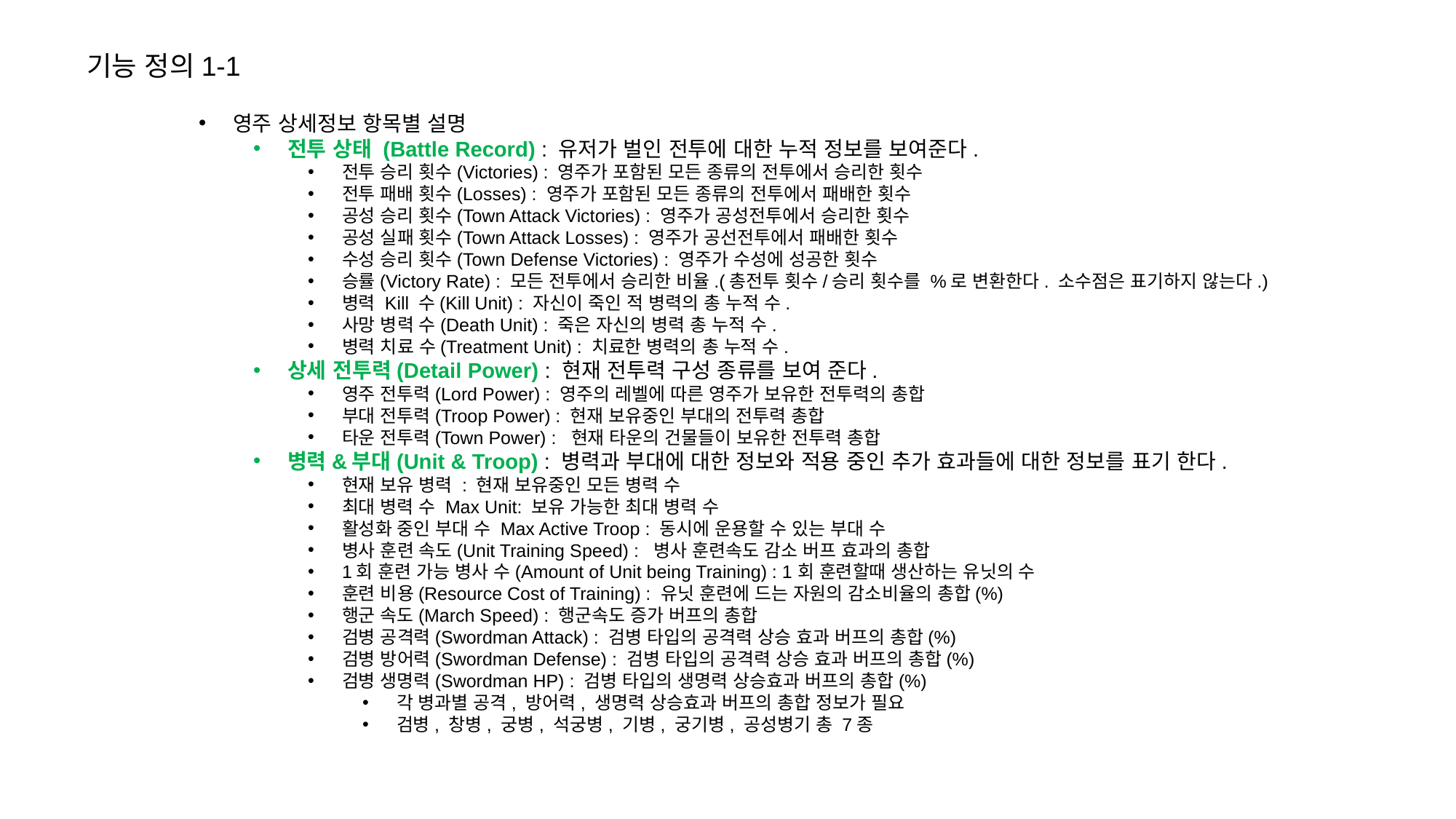

기능 정의1-1
영주 상세정보 항목별 설명
전투 상태 (Battle Record) : 유저가 벌인 전투에 대한 누적 정보를 보여준다.
전투 승리 횟수(Victories) : 영주가 포함된 모든 종류의 전투에서 승리한 횟수
전투 패배 횟수(Losses) : 영주가 포함된 모든 종류의 전투에서 패배한 횟수
공성 승리 횟수(Town Attack Victories) : 영주가 공성전투에서 승리한 횟수
공성 실패 횟수(Town Attack Losses) : 영주가 공선전투에서 패배한 횟수
수성 승리 횟수(Town Defense Victories) : 영주가 수성에 성공한 횟수
승률(Victory Rate) : 모든 전투에서 승리한 비율.(총전투 횟수/승리 횟수를 %로 변환한다. 소수점은 표기하지 않는다.)
병력 Kill 수(Kill Unit) : 자신이 죽인 적 병력의 총 누적 수.
사망 병력 수(Death Unit) : 죽은 자신의 병력 총 누적 수.
병력 치료 수(Treatment Unit) : 치료한 병력의 총 누적 수.
상세 전투력(Detail Power) : 현재 전투력 구성 종류를 보여 준다.
영주 전투력(Lord Power) : 영주의 레벨에 따른 영주가 보유한 전투력의 총합
부대 전투력(Troop Power) : 현재 보유중인 부대의 전투력 총합
타운 전투력(Town Power) :  현재 타운의 건물들이 보유한 전투력 총합
병력&부대(Unit & Troop) : 병력과 부대에 대한 정보와 적용 중인 추가 효과들에 대한 정보를 표기 한다.
현재 보유 병력 : 현재 보유중인 모든 병력 수
최대 병력 수 Max Unit: 보유 가능한 최대 병력 수
활성화 중인 부대 수 Max Active Troop : 동시에 운용할 수 있는 부대 수
병사 훈련 속도(Unit Training Speed) :  병사 훈련속도 감소 버프 효과의 총합
1회 훈련 가능 병사 수(Amount of Unit being Training) : 1회 훈련할때 생산하는 유닛의 수
훈련 비용(Resource Cost of Training) : 유닛 훈련에 드는 자원의 감소비율의 총합(%)
행군 속도(March Speed) : 행군속도 증가 버프의 총합
검병 공격력(Swordman Attack) : 검병 타입의 공격력 상승 효과 버프의 총합(%)
검병 방어력(Swordman Defense) : 검병 타입의 공격력 상승 효과 버프의 총합(%)
검병 생명력(Swordman HP) : 검병 타입의 생명력 상승효과 버프의 총합(%)
각 병과별 공격, 방어력, 생명력 상승효과 버프의 총합 정보가 필요
검병, 창병, 궁병, 석궁병, 기병, 궁기병, 공성병기 총 7종